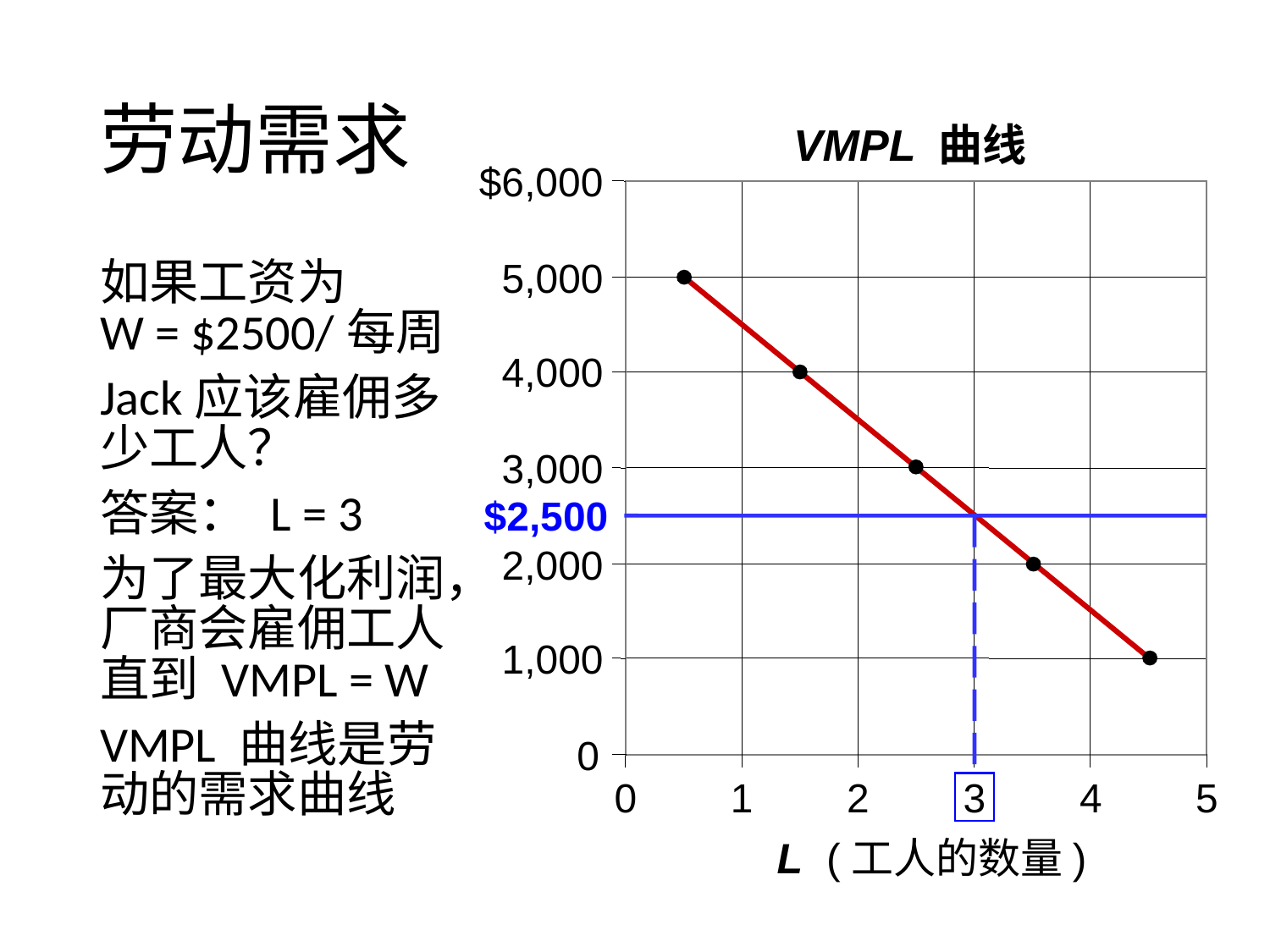

# 劳动需求
VMPL 曲线

$6,000
5,000
4,000
3,000
2,000
1,000
0

如果工资为
W = $2500/每周
Jack应该雇佣多少工人？
答案： L = 3
为了最大化利润，厂商会雇佣工人直到 VMPL = W
VMPL 曲线是劳动的需求曲线

$2,500

0
1
2
3
4
5
L  (工人的数量)